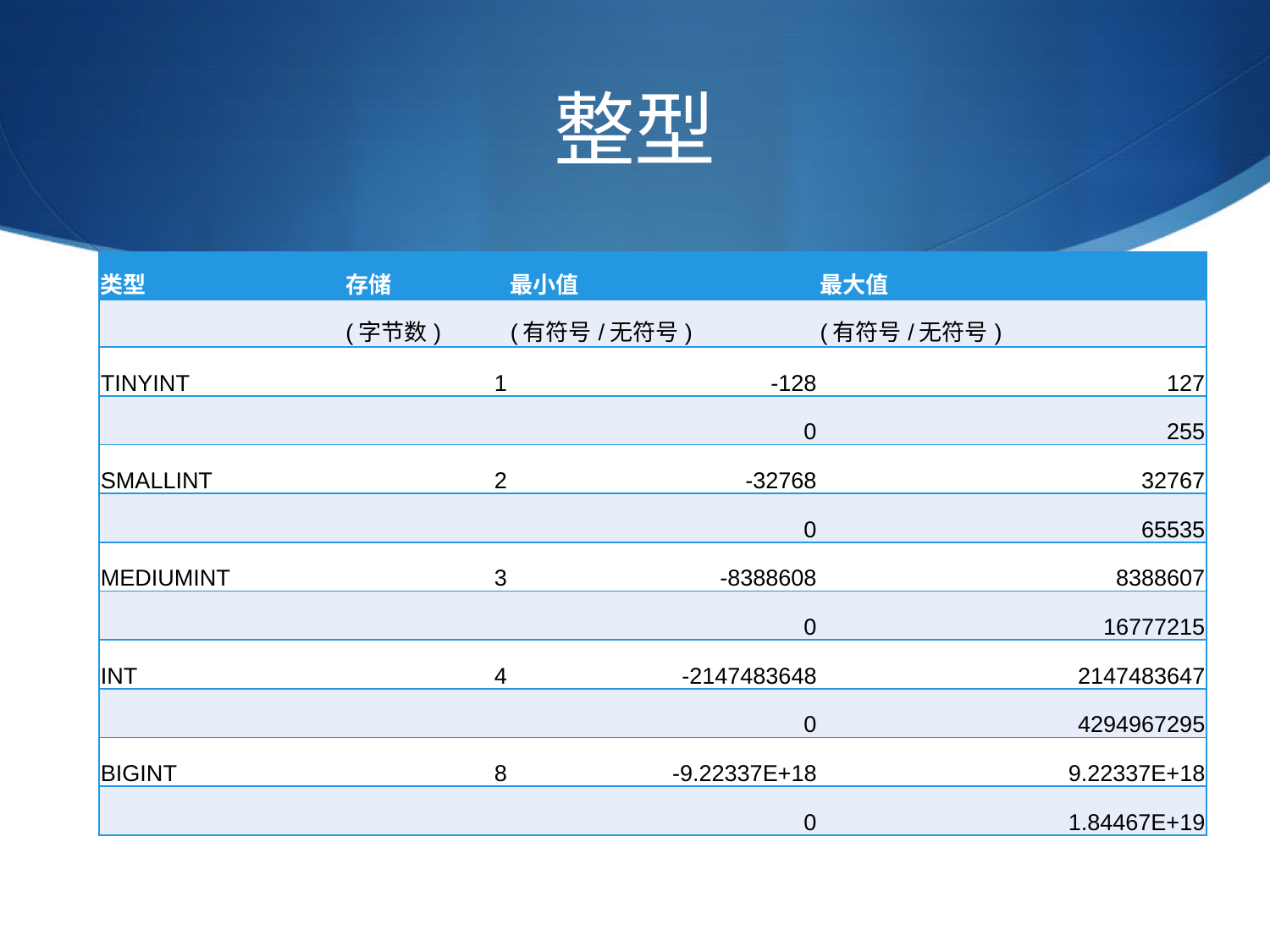

# 整型
| 类型 | 存储 | 最小值 | 最大值 |
| --- | --- | --- | --- |
|  | (字节数) | (有符号/无符号) | (有符号/无符号) |
| TINYINT | 1 | -128 | 127 |
|  |  | 0 | 255 |
| SMALLINT | 2 | -32768 | 32767 |
|  |  | 0 | 65535 |
| MEDIUMINT | 3 | -8388608 | 8388607 |
|  |  | 0 | 16777215 |
| INT | 4 | -2147483648 | 2147483647 |
|  |  | 0 | 4294967295 |
| BIGINT | 8 | -9.22337E+18 | 9.22337E+18 |
|  |  | 0 | 1.84467E+19 |
整型有5种表示方式，不同类型的整型所占的字节数不同，因此表示的数值范围也不同
因此，通常我们使用INT来保存各种id编号，SMALLINT来保存数量，TINYINT来保存boolean值